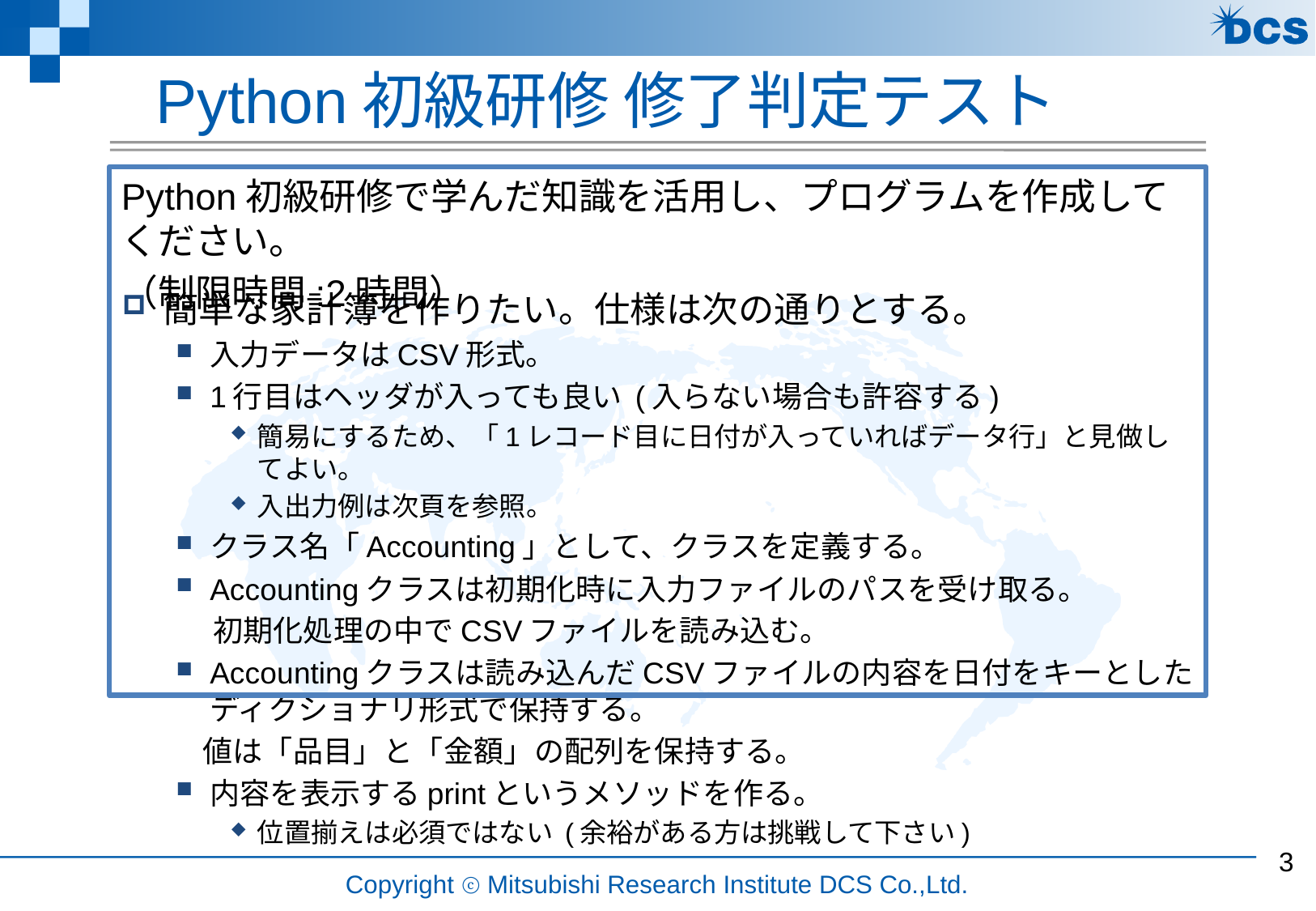

# Python初級研修 修了判定テスト
Python初級研修で学んだ知識を活用し、プログラムを作成してください。
（制限時間:2時間）
簡単な家計簿を作りたい。仕様は次の通りとする。
入力データはCSV形式。
1行目はヘッダが入っても良い (入らない場合も許容する)
簡易にするため、「1レコード目に日付が入っていればデータ行」と見做してよい。
入出力例は次頁を参照。
クラス名「Accounting」として、クラスを定義する。
Accountingクラスは初期化時に入力ファイルのパスを受け取る。
　 初期化処理の中でCSVファイルを読み込む。
Accountingクラスは読み込んだCSVファイルの内容を日付をキーとしたディクショナリ形式で保持する。
   値は「品目」と「金額」の配列を保持する。
内容を表示するprintというメソッドを作る。
位置揃えは必須ではない (余裕がある方は挑戦して下さい)
3
Copyright ⓒ Mitsubishi Research Institute DCS Co.,Ltd.